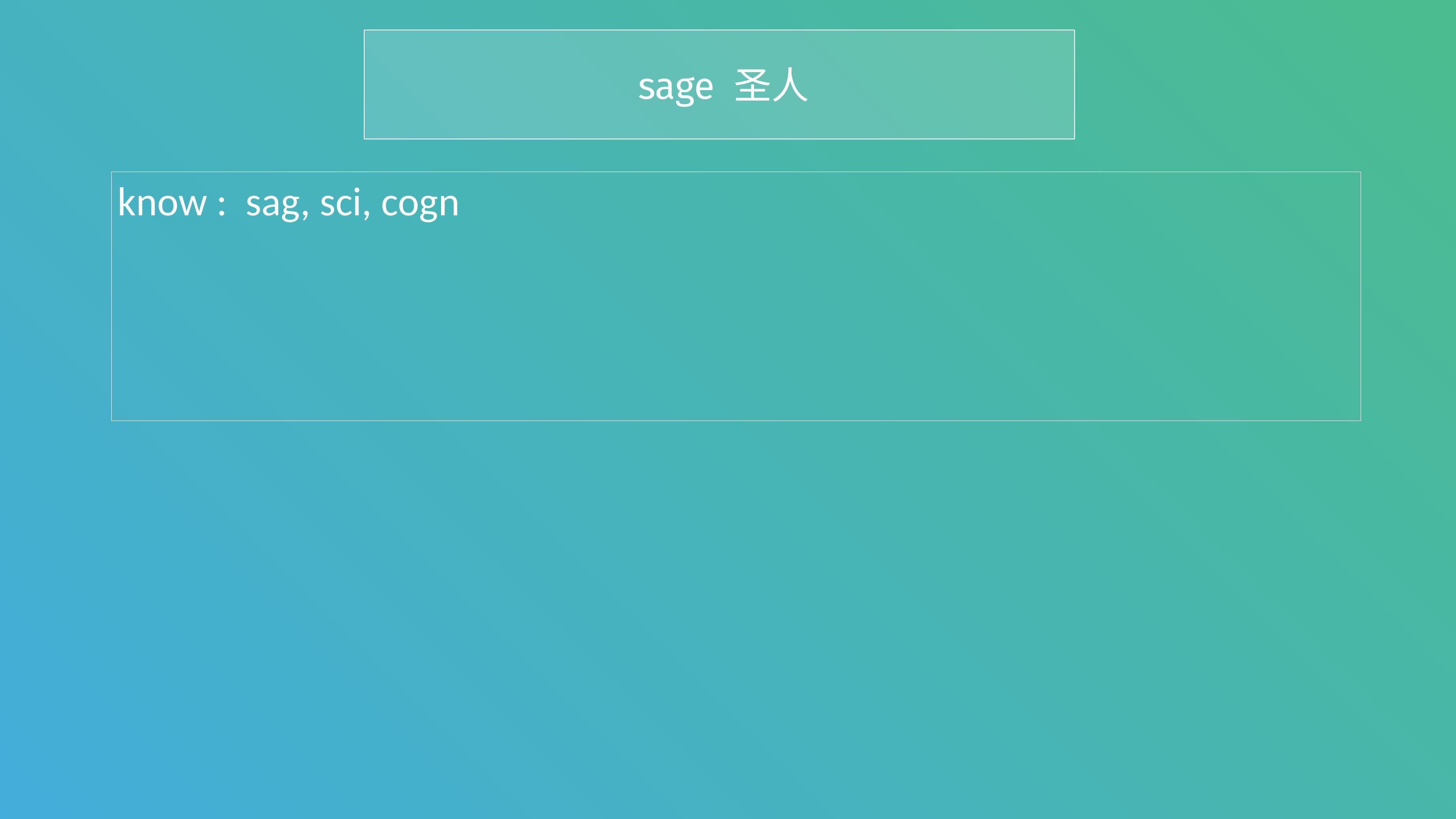

sage 圣人
know :  sag, sci, cogn